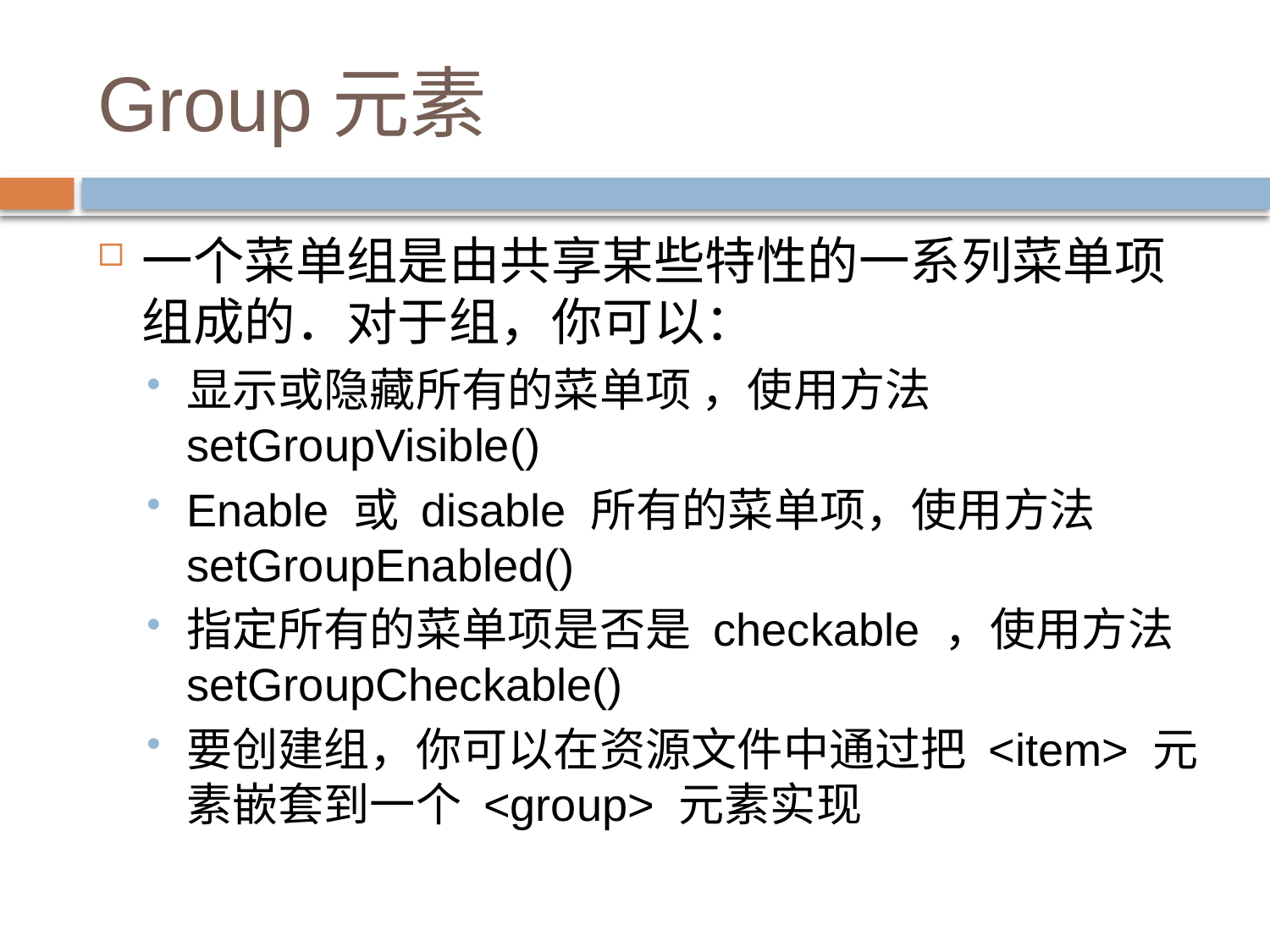

# Group元素
一个菜单组是由共享某些特性的一系列菜单项组成的．对于组，你可以：
显示或隐藏所有的菜单项 ，使用方法 setGroupVisible()
Enable 或 disable 所有的菜单项，使用方法 setGroupEnabled()
指定所有的菜单项是否是 checkable ，使用方法 setGroupCheckable()
要创建组，你可以在资源文件中通过把 <item> 元素嵌套到一个 <group> 元素实现